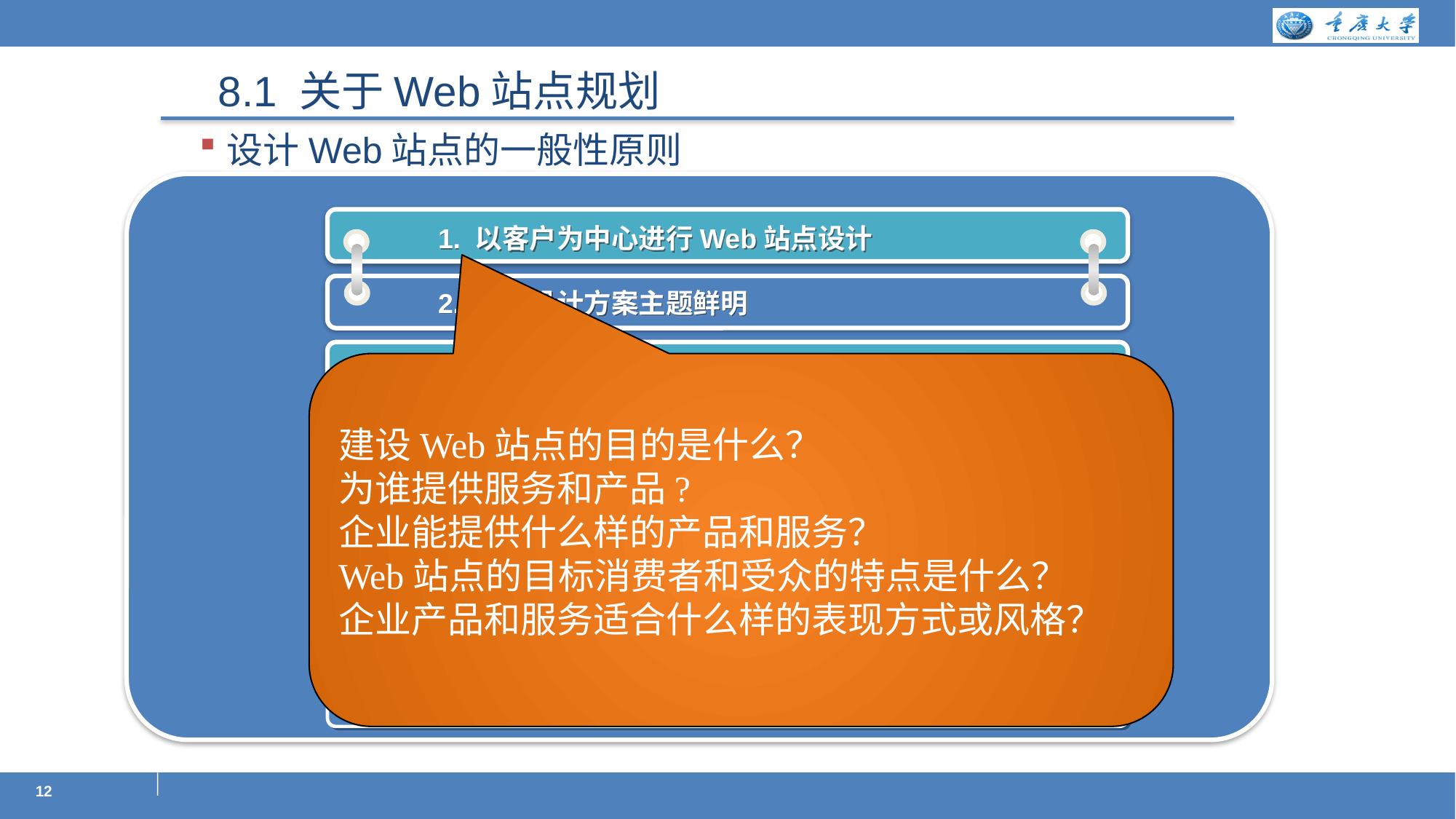

8.1 关于Web站点规划
设计Web站点的一般性原则

1. 以客户为中心进行Web站点设计

2. 总体设计方案主题鲜明

3. 网页形式与内容统一
建设Web站点的目的是什么？
为谁提供服务和产品?
企业能提供什么样的产品和服务？
Web站点的目标消费者和受众的特点是什么？
企业产品和服务适合什么样的表现方式或风格？

4. Web站点的结构

5. 访问速度

6. 充分利用多媒体技术

7. Web站点信息的动态发布

8. 提供和用户相互沟通的渠道
12